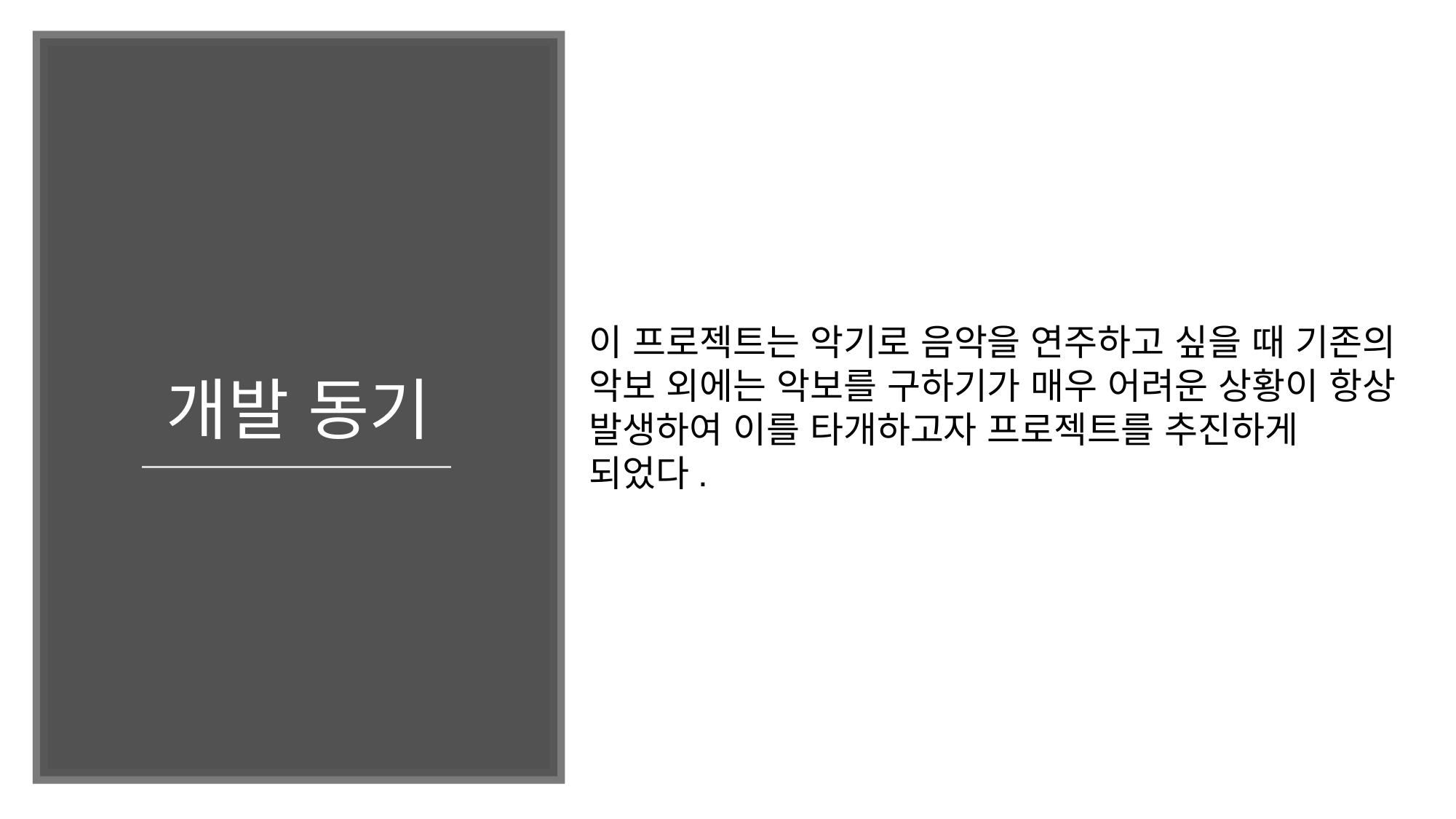

# 개발 동기
이 프로젝트는 악기로 음악을 연주하고 싶을 때 기존의 악보 외에는 악보를 구하기가 매우 어려운 상황이 항상 발생하여 이를 타개하고자 프로젝트를 추진하게 되었다.